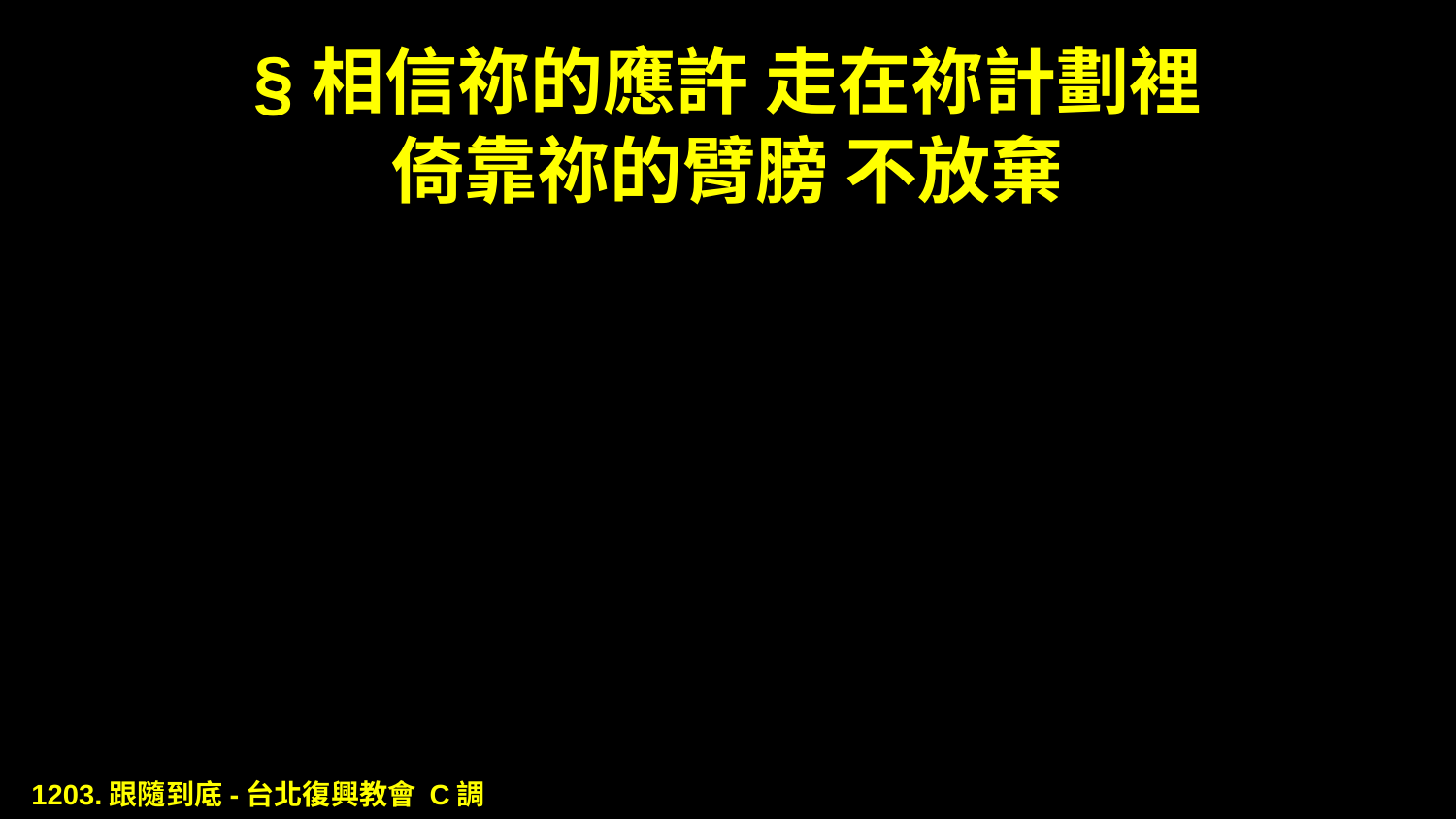

# §相信祢的應許 走在祢計劃裡 倚靠祢的臂膀 不放棄
1203.跟隨到底-台北復興教會 C調